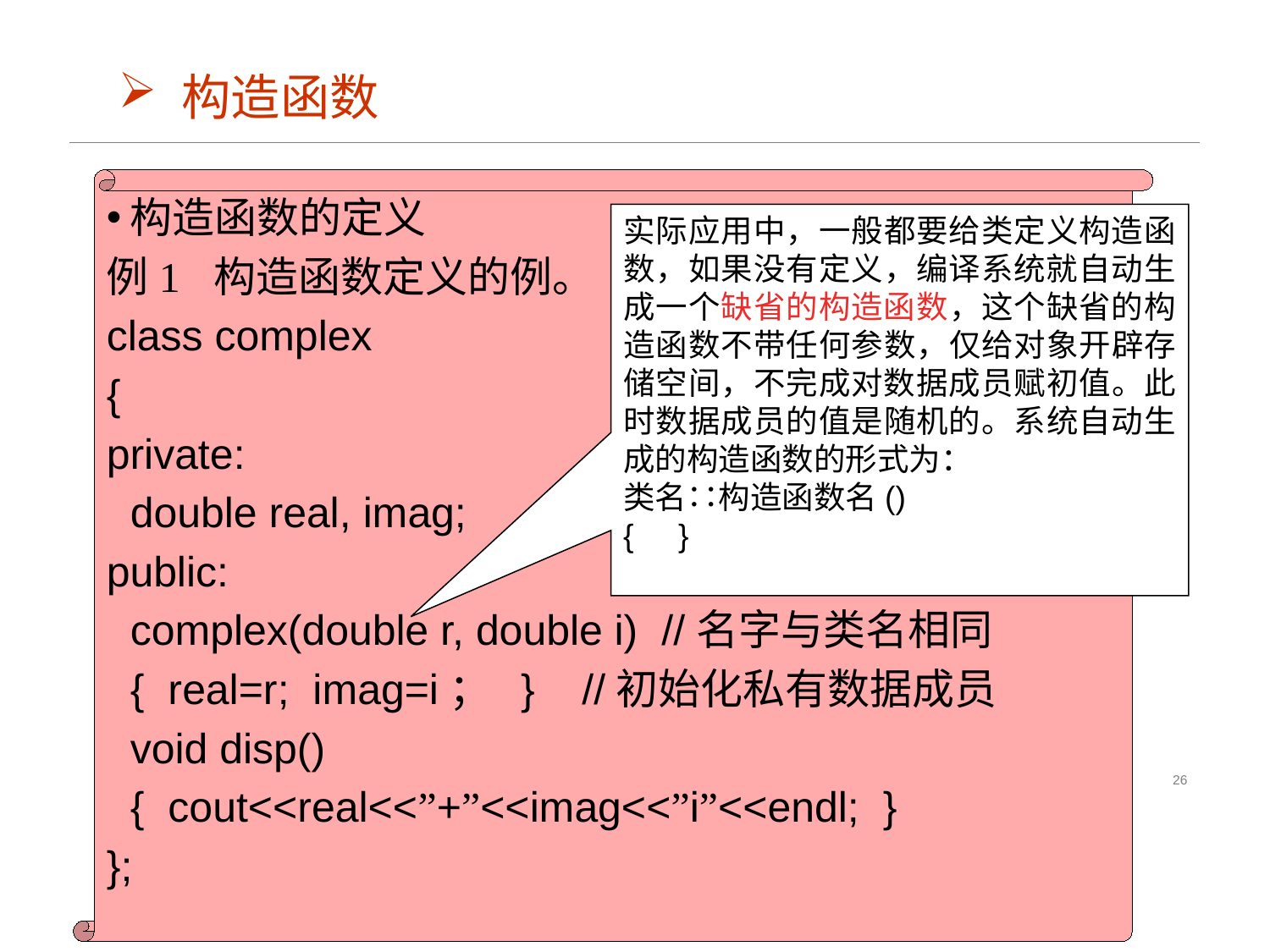

构造函数
构造函数的定义
例1  构造函数定义的例。
class complex
{
private:
	double real, imag;          //定义复数的实部和虚部
public:
	complex(double r, double i)  //名字与类名相同
	{  real=r;  imag=i；  }    //初始化私有数据成员
	void disp()
	{  cout<<real<<”+”<<imag<<”i”<<endl;  }
};

实际应用中，一般都要给类定义构造函数，如果没有定义，编译系统就自动生成一个缺省的构造函数，这个缺省的构造函数不带任何参数，仅给对象开辟存储空间，不完成对数据成员赋初值。此时数据成员的值是随机的。系统自动生成的构造函数的形式为：
类名∷构造函数名()
{     }
26